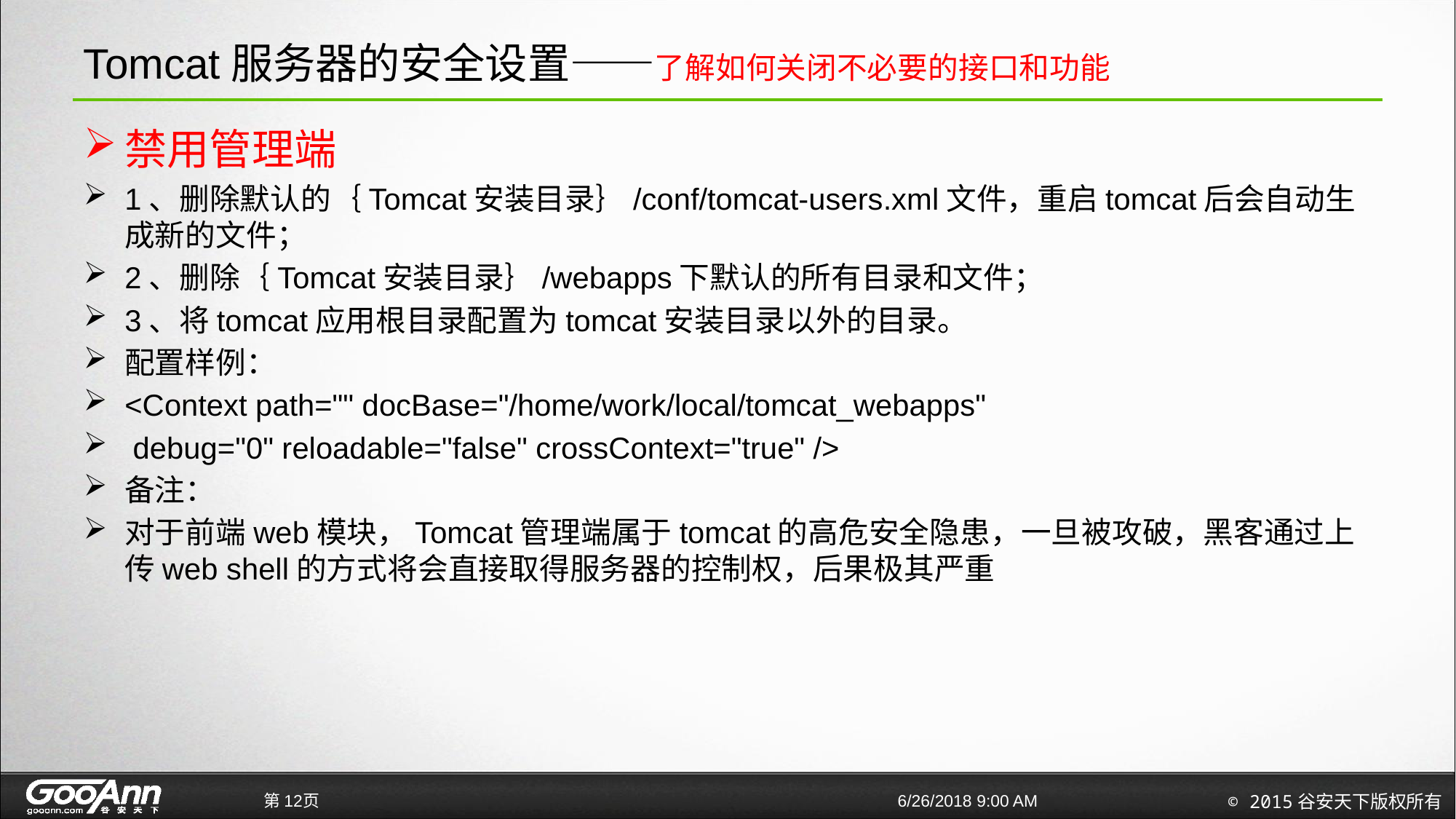

# Tomcat服务器的安全设置——了解如何关闭不必要的接口和功能
禁用管理端
1、删除默认的｛Tomcat安装目录｝/conf/tomcat-users.xml文件，重启tomcat后会自动生成新的文件；
2、删除｛Tomcat安装目录｝/webapps下默认的所有目录和文件；
3、将tomcat应用根目录配置为tomcat安装目录以外的目录。
配置样例：
<Context path="" docBase="/home/work/local/tomcat_webapps"
 debug="0" reloadable="false" crossContext="true" />
备注：
对于前端web模块，Tomcat管理端属于tomcat的高危安全隐患，一旦被攻破，黑客通过上传web shell的方式将会直接取得服务器的控制权，后果极其严重